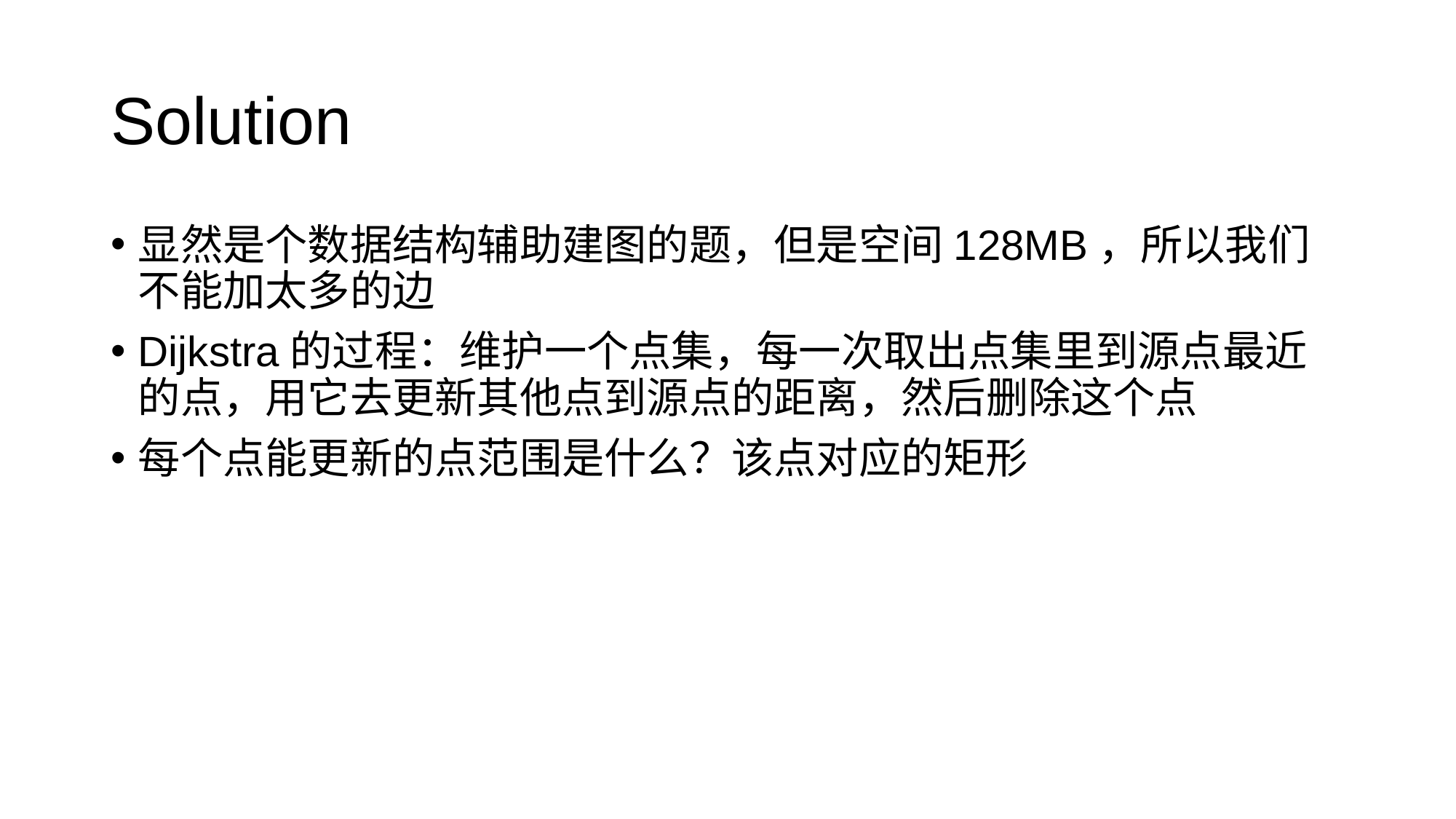

# Solution
显然是个数据结构辅助建图的题，但是空间128MB，所以我们不能加太多的边
Dijkstra的过程：维护一个点集，每一次取出点集里到源点最近的点，用它去更新其他点到源点的距离，然后删除这个点
每个点能更新的点范围是什么？该点对应的矩形